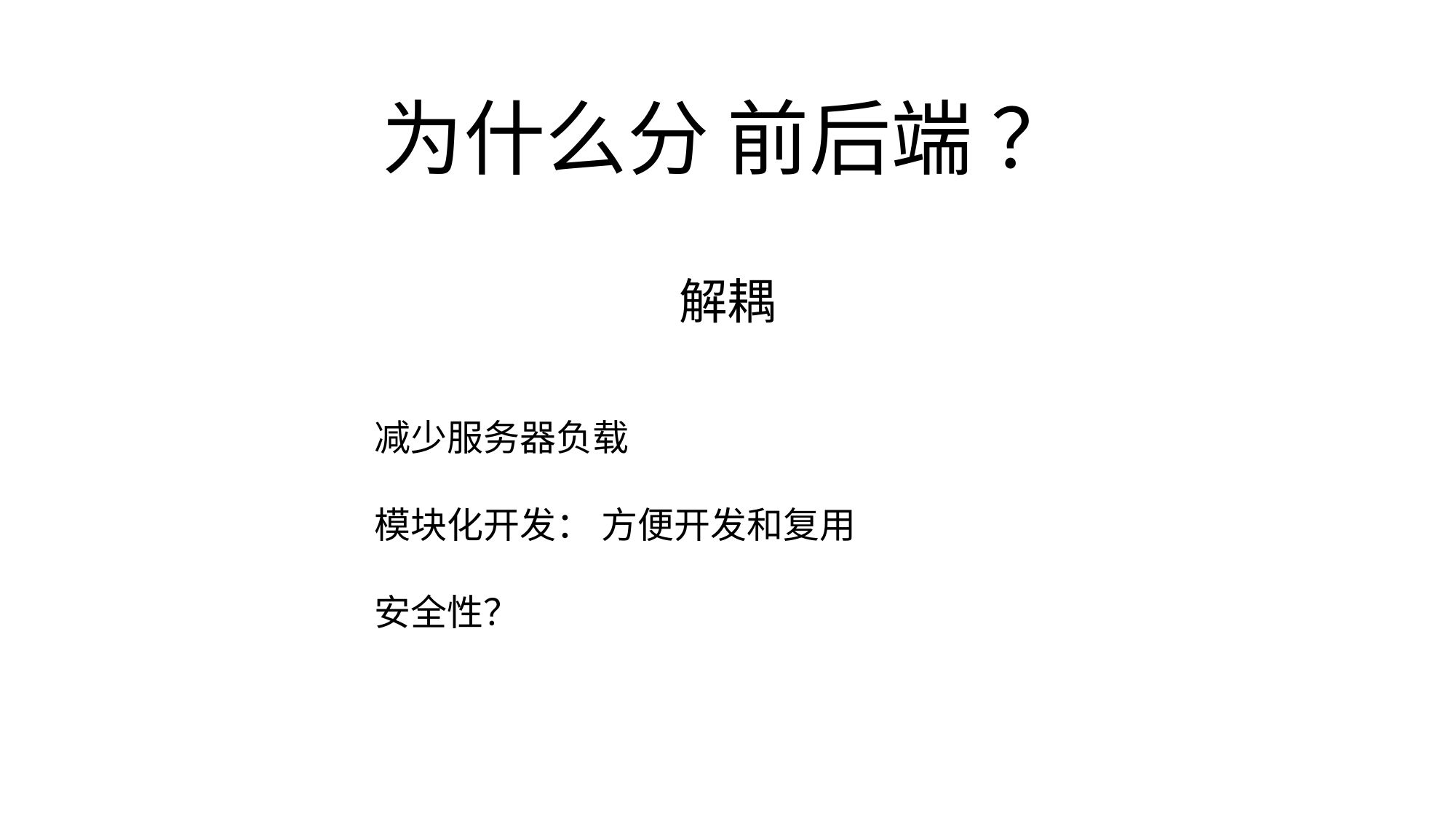

为什么分 前后端 ？
解耦
减少服务器负载

模块化开发： 方便开发和复用

安全性？